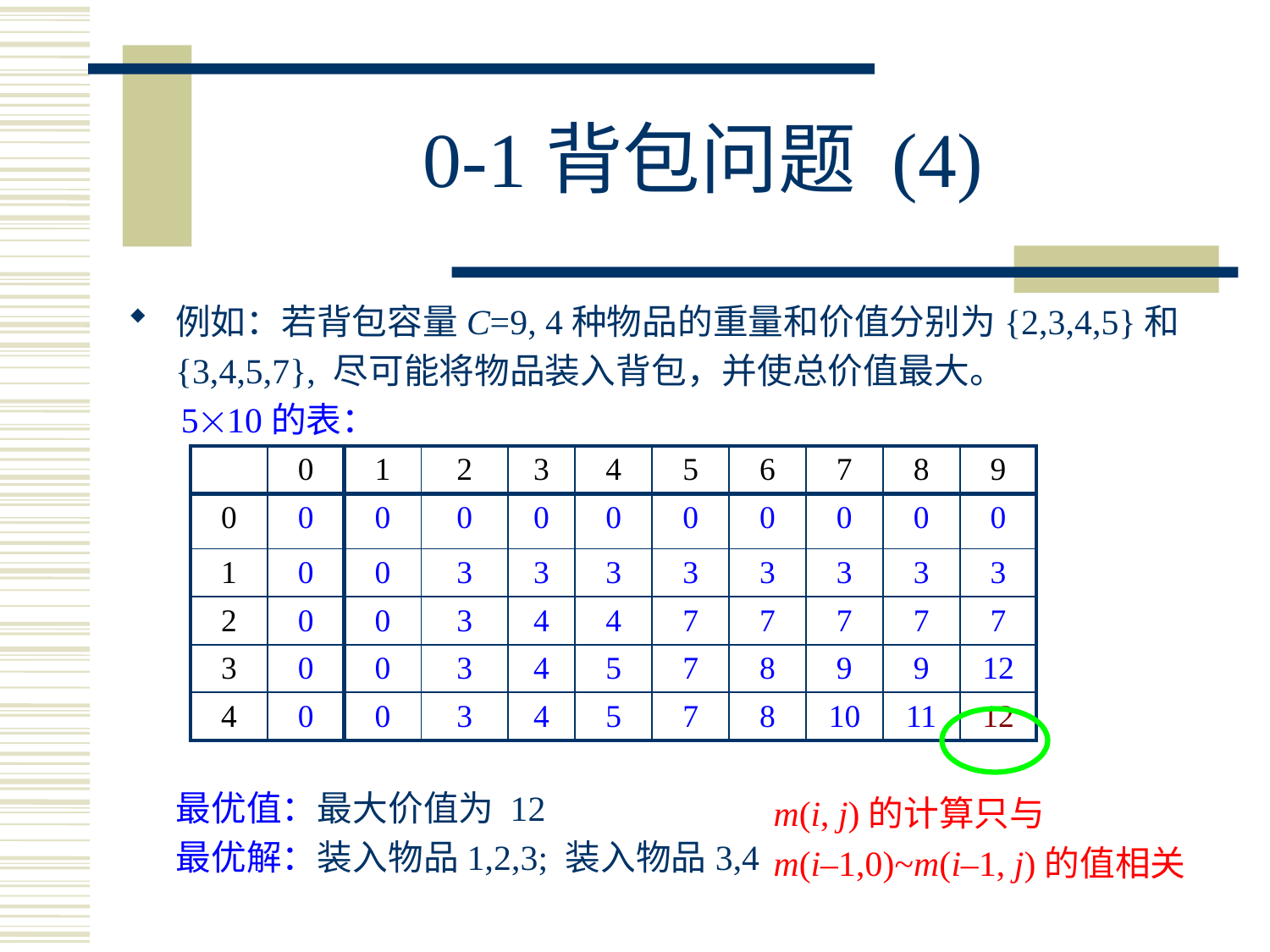

# 0-1背包问题 (4)
例如：若背包容量C=9, 4种物品的重量和价值分别为{2,3,4,5}和{3,4,5,7}, 尽可能将物品装入背包，并使总价值最大。
      5×10的表：

|  | 0 | 1 | 2 | 3 | 4 | 5 | 6 | 7 | 8 | 9 |
| --- | --- | --- | --- | --- | --- | --- | --- | --- | --- | --- |
| 0 | 0 | 0 | 0 | 0 | 0 | 0 | 0 | 0 | 0 | 0 |
| 1 | 0 | 0 | 3 | 3 | 3 | 3 | 3 | 3 | 3 | 3 |
| 2 | 0 | 0 | 3 | 4 | 4 | 7 | 7 | 7 | 7 | 7 |
| 3 | 0 | 0 | 3 | 4 | 5 | 7 | 8 | 9 | 9 | 12 |
| 4 | 0 | 0 | 3 | 4 | 5 | 7 | 8 | 10 | 11 | 12 |

最优值：最大价值为 12
最优解：装入物品1,2,3; 装入物品3,4
m(i, j)的计算只与
m(i–1,0)~m(i–1, j)的值相关